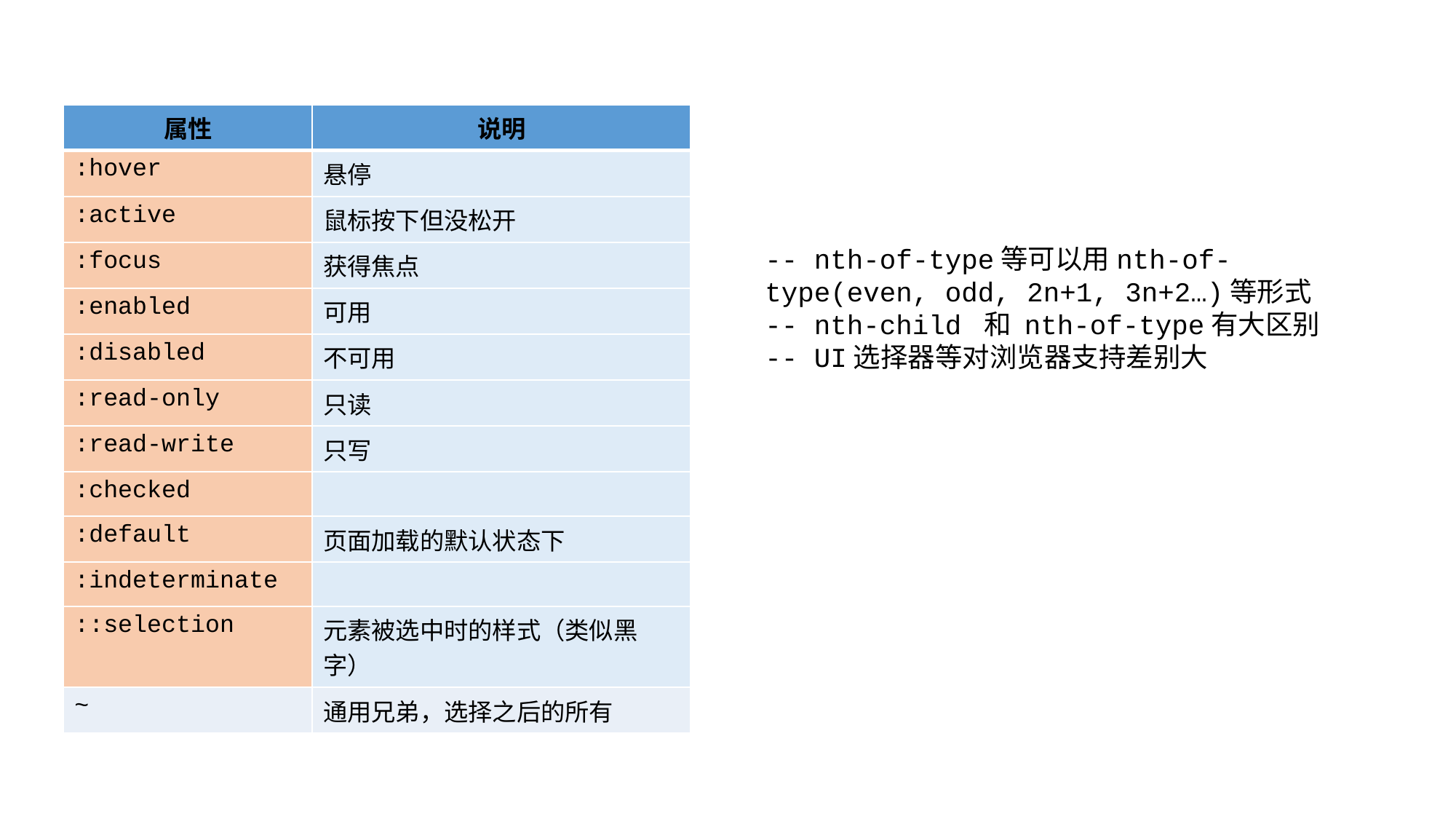

| 属性 | 说明 |
| --- | --- |
| :hover | 悬停 |
| :active | 鼠标按下但没松开 |
| :focus | 获得焦点 |
| :enabled | 可用 |
| :disabled | 不可用 |
| :read-only | 只读 |
| :read-write | 只写 |
| :checked |  |
| :default | 页面加载的默认状态下 |
| :indeterminate |  |
| ::selection | 元素被选中时的样式（类似黑字） |
| ~ | 通用兄弟，选择之后的所有 |
-- nth-of-type等可以用nth-of-type(even, odd, 2n+1, 3n+2…)等形式
-- nth-child 和 nth-of-type有大区别
-- UI选择器等对浏览器支持差别大